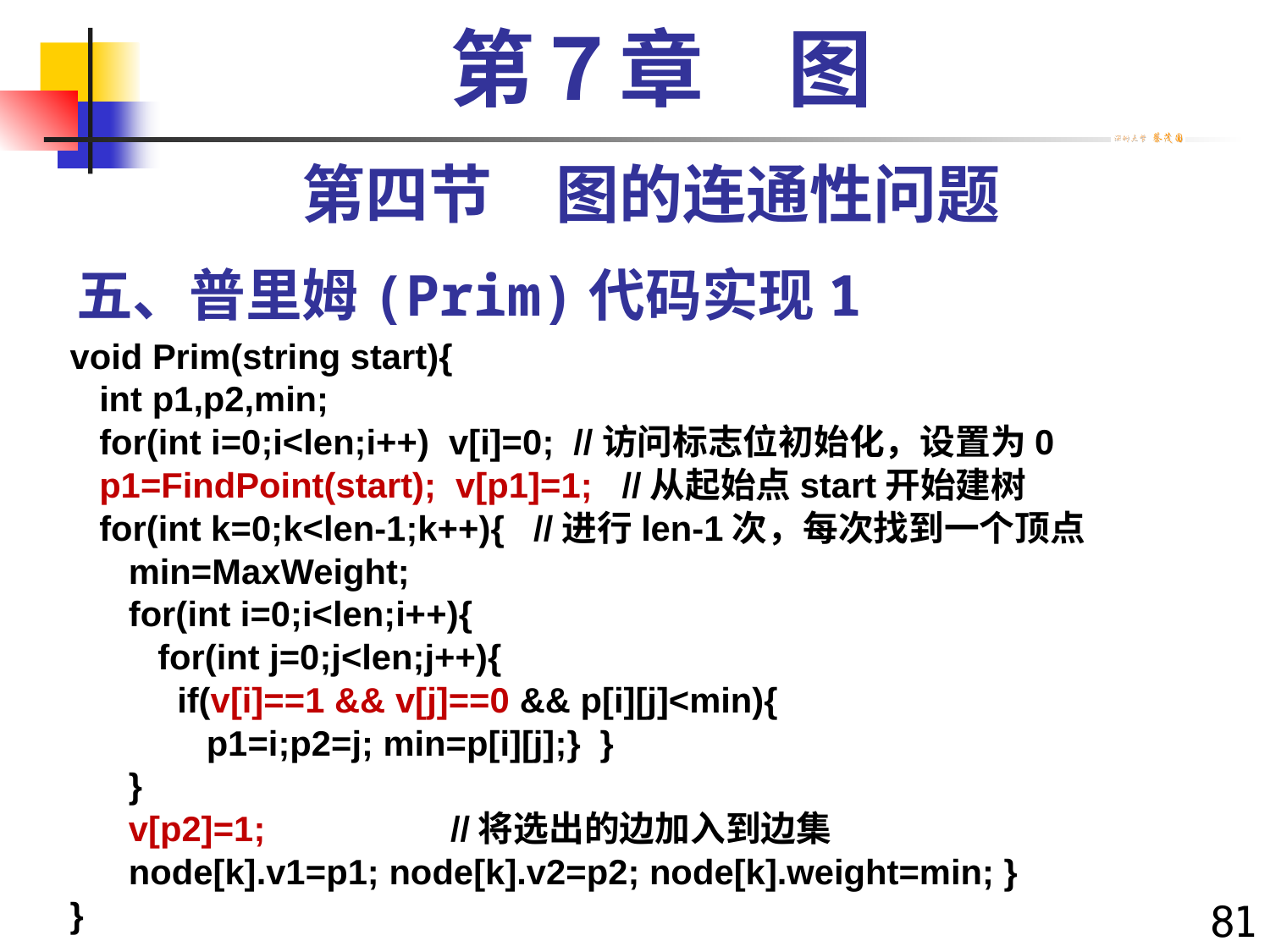

第７章　图
第四节　图的连通性问题
# 五、普里姆(Prim)代码实现1
 void Prim(string start){
    int p1,p2,min;
    for(int i=0;i<len;i++)  v[i]=0;  //访问标志位初始化，设置为0
    p1=FindPoint(start);  v[p1]=1;   //从起始点start开始建树
    for(int k=0;k<len-1;k++){   //进行len-1次，每次找到一个顶点
       min=MaxWeight;
       for(int i=0;i<len;i++){
          for(int j=0;j<len;j++){
            if(v[i]==1 && v[j]==0 && p[i][j]<min){
               p1=i;p2=j; min=p[i][j];}  }
       }
       v[p2]=1;                   //将选出的边加入到边集
       node[k].v1=p1; node[k].v2=p2; node[k].weight=min; }
 }
81